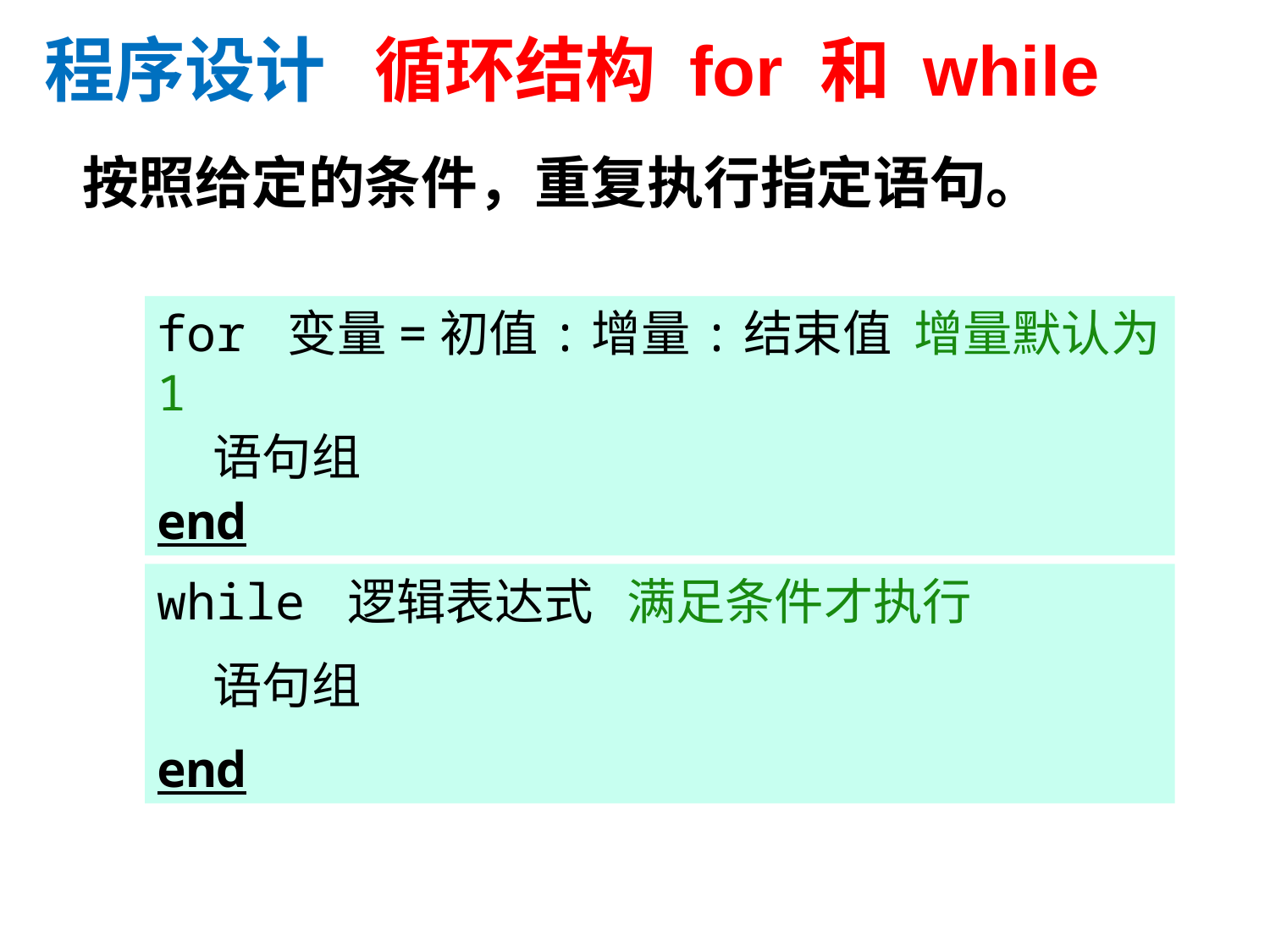

程序设计   循环结构 for 和 while
按照给定的条件，重复执行指定语句。
for 变量=初值:增量:结束值  增量默认为1
    语句组
end
while 逻辑表达式   满足条件才执行
    语句组
end